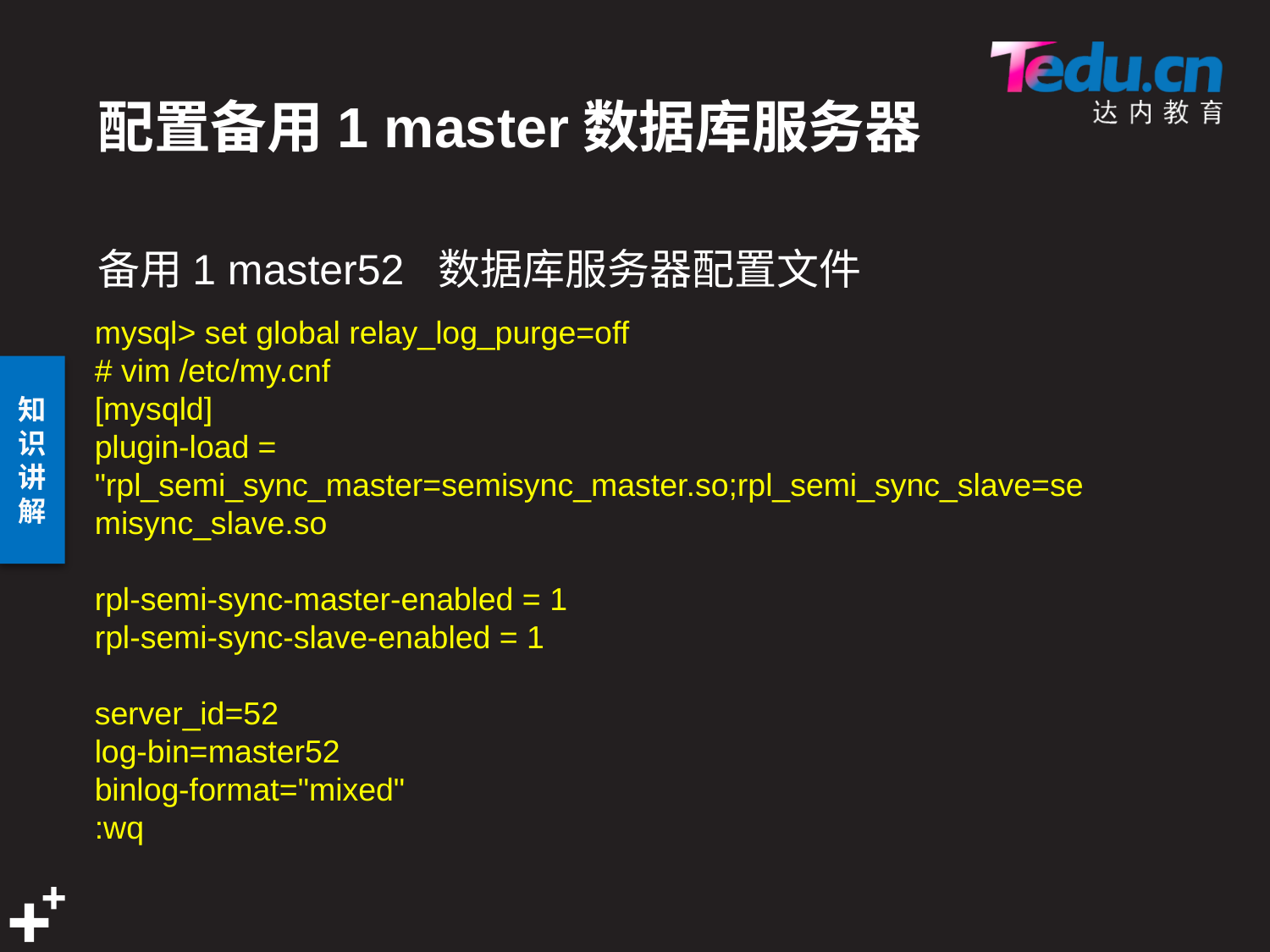

# 配置备用1 master数据库服务器
备用1 master52  数据库服务器配置文件
mysql> set global relay_log_purge=off
# vim /etc/my.cnf
[mysqld]
plugin-load = "rpl_semi_sync_master=semisync_master.so;rpl_semi_sync_slave=semisync_slave.so

rpl-semi-sync-master-enabled = 1
rpl-semi-sync-slave-enabled = 1

server_id=52
log-bin=master52
binlog-format="mixed"
:wq